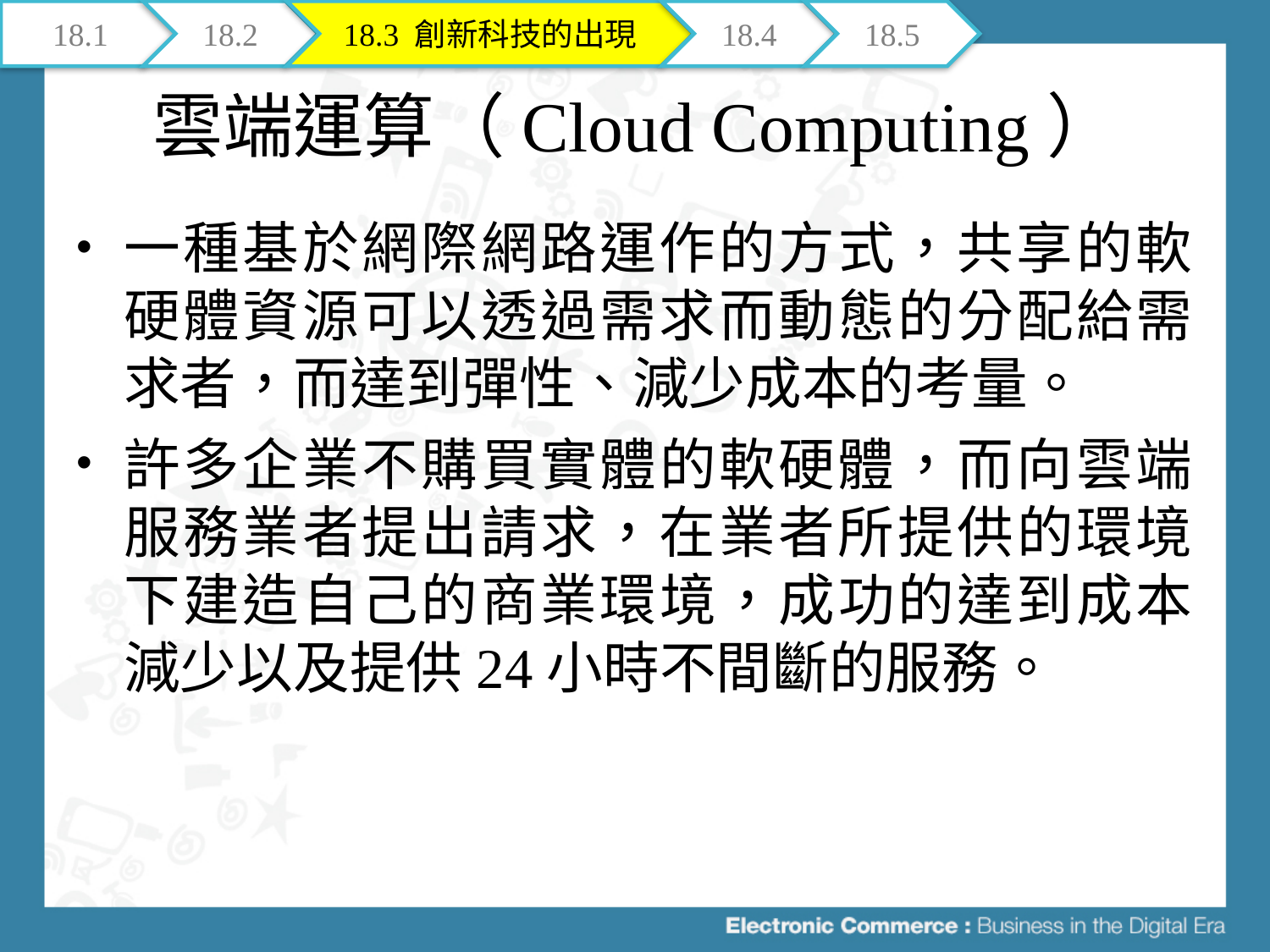

18.1
18.2
18.3 創新科技的出現
18.4
18.5
# 雲端運算（Cloud Computing）
一種基於網際網路運作的方式，共享的軟硬體資源可以透過需求而動態的分配給需求者，而達到彈性、減少成本的考量。
許多企業不購買實體的軟硬體，而向雲端服務業者提出請求，在業者所提供的環境下建造自己的商業環境，成功的達到成本減少以及提供24小時不間斷的服務。